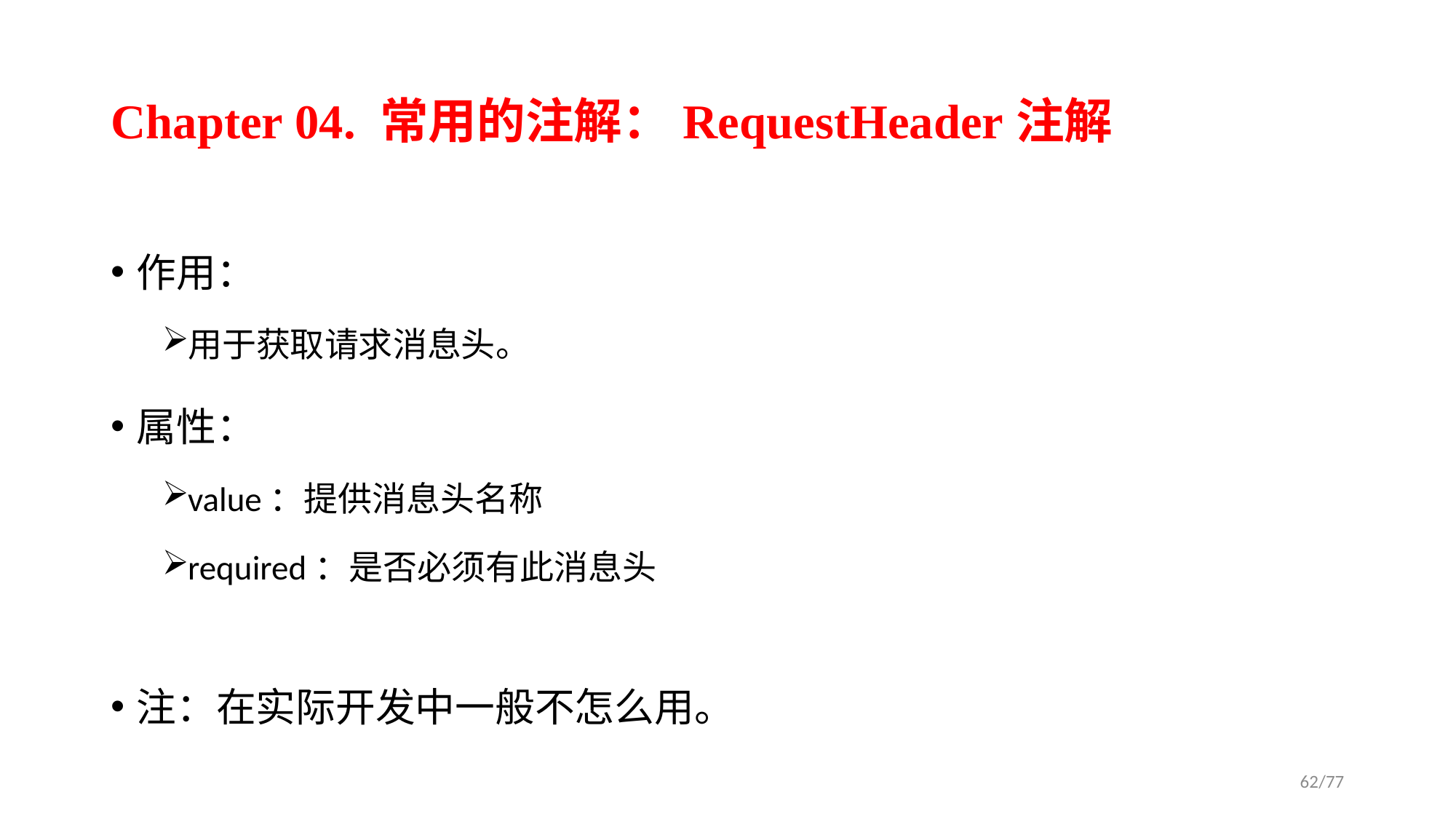

# Chapter 04. 常用的注解：RequestHeader注解
作用：
用于获取请求消息头。
属性：
value：提供消息头名称
required：是否必须有此消息头

注：在实际开发中一般不怎么用。
62